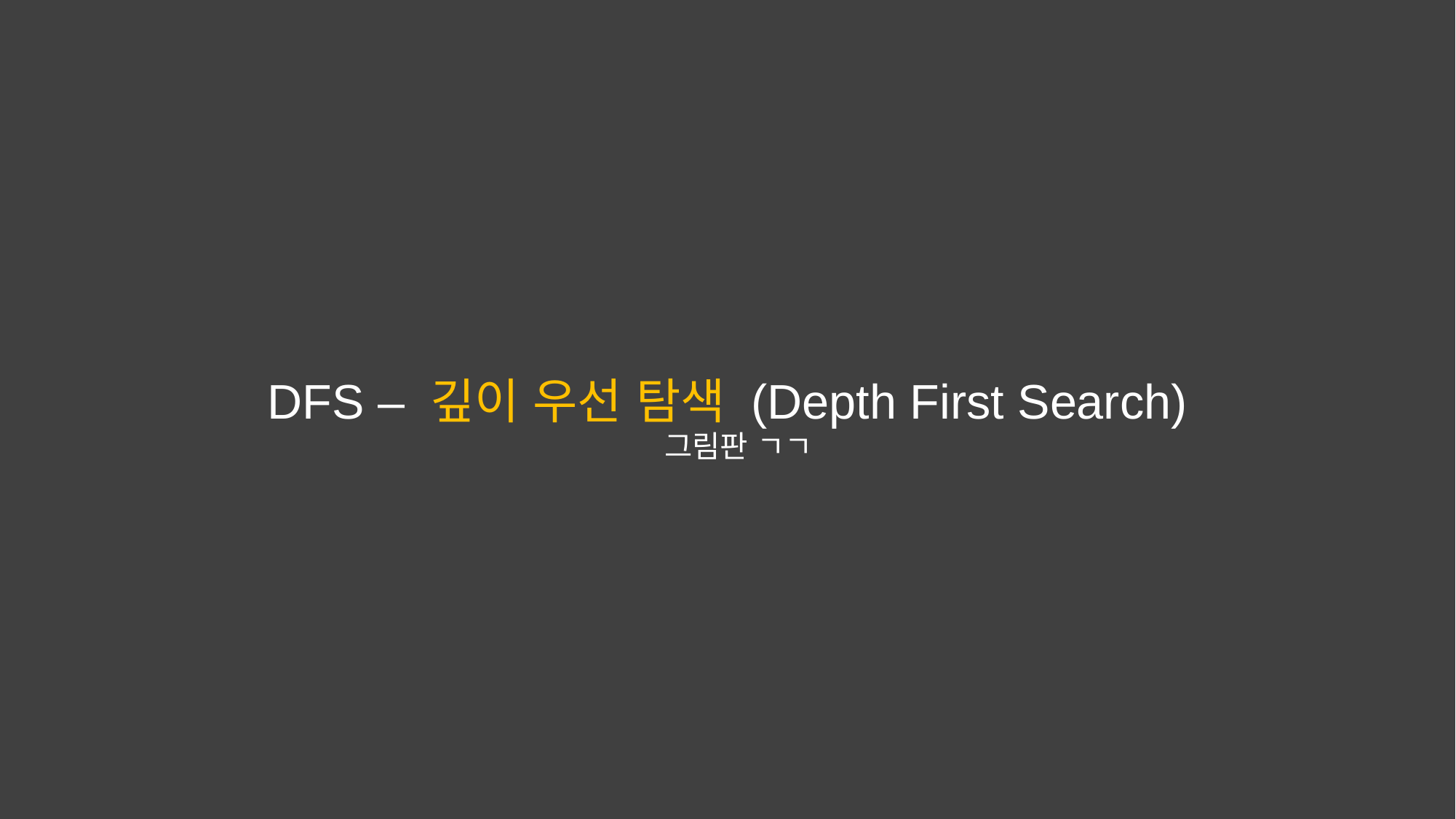

DFS – 깊이 우선 탐색 (Depth First Search)
그림판 ㄱㄱ